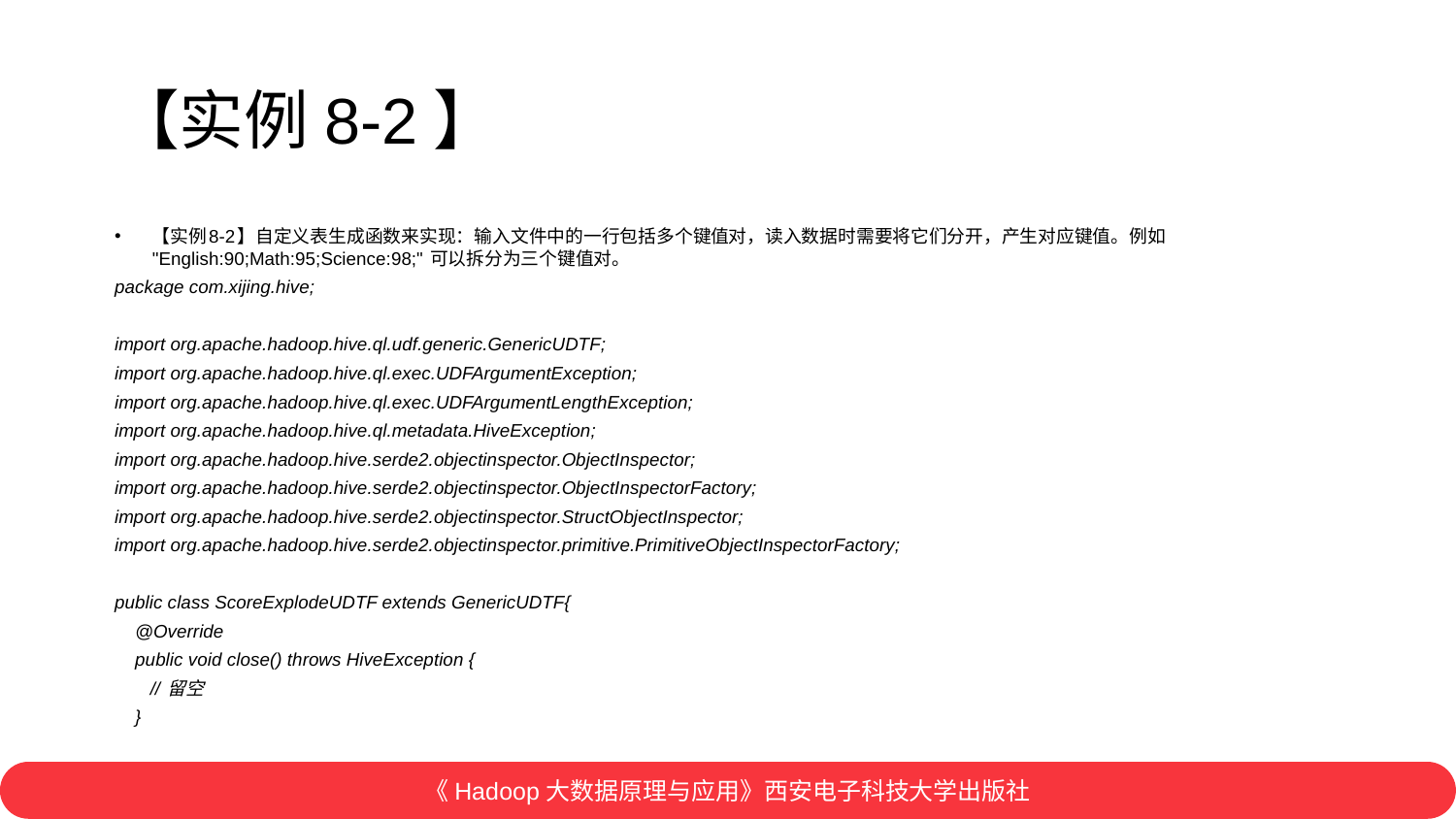

# 【实例8-2】
【实例8-2】自定义表生成函数来实现：输入文件中的一行包括多个键值对，读入数据时需要将它们分开，产生对应键值。例如 "English:90;Math:95;Science:98;" 可以拆分为三个键值对。
package com.xijing.hive;

import org.apache.hadoop.hive.ql.udf.generic.GenericUDTF;
import org.apache.hadoop.hive.ql.exec.UDFArgumentException;
import org.apache.hadoop.hive.ql.exec.UDFArgumentLengthException;
import org.apache.hadoop.hive.ql.metadata.HiveException;
import org.apache.hadoop.hive.serde2.objectinspector.ObjectInspector;
import org.apache.hadoop.hive.serde2.objectinspector.ObjectInspectorFactory;
import org.apache.hadoop.hive.serde2.objectinspector.StructObjectInspector;
import org.apache.hadoop.hive.serde2.objectinspector.primitive.PrimitiveObjectInspectorFactory;

public class ScoreExplodeUDTF extends GenericUDTF{
    @Override
    public void close() throws HiveException {
       // 留空
    }